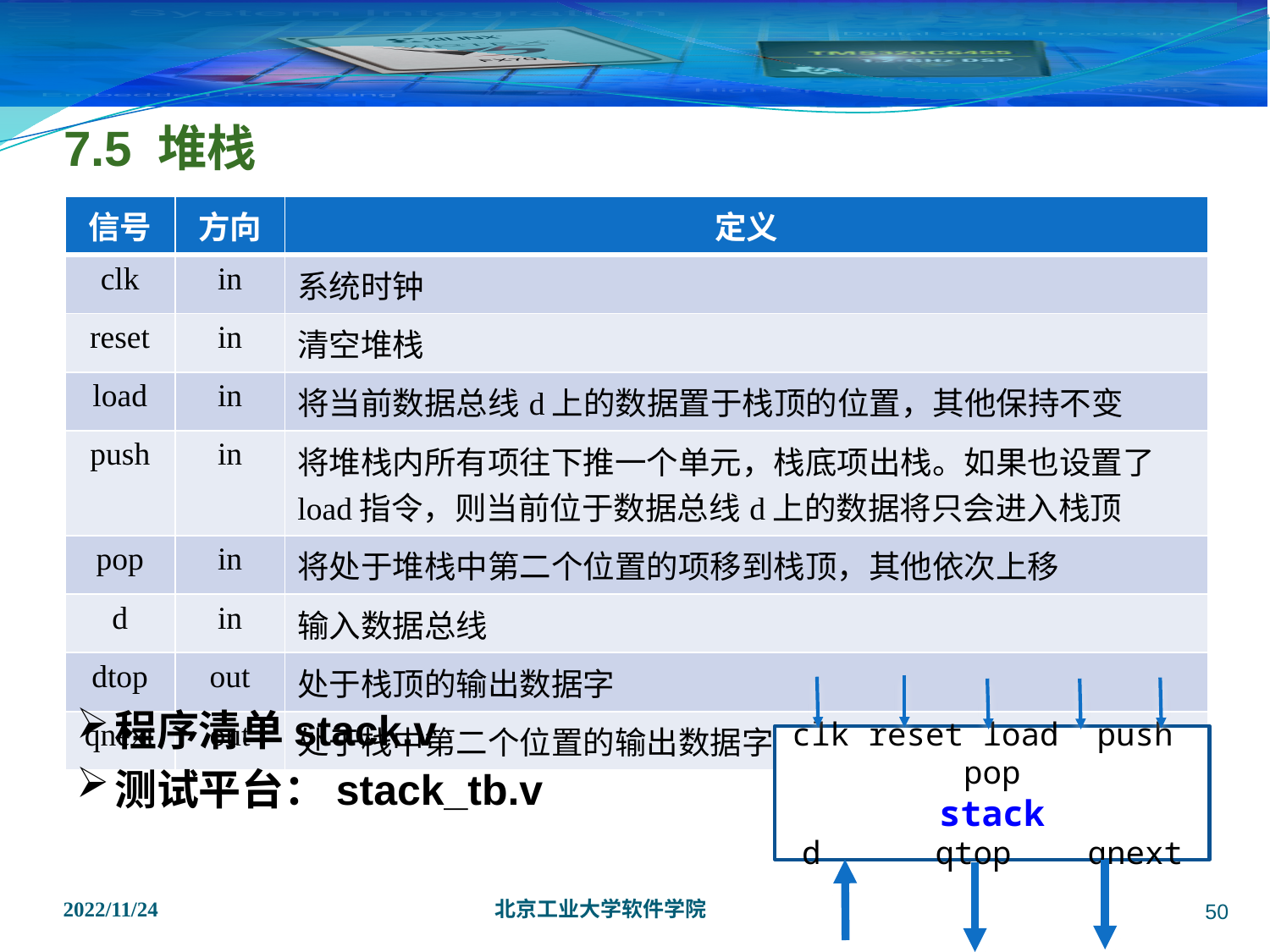

# 7.5 堆栈
| 信号 | 方向 | 定义 |
| --- | --- | --- |
| clk | in | 系统时钟 |
| reset | in | 清空堆栈 |
| load | in | 将当前数据总线d上的数据置于栈顶的位置，其他保持不变 |
| push | in | 将堆栈内所有项往下推一个单元，栈底项出栈。如果也设置了load指令，则当前位于数据总线d上的数据将只会进入栈顶 |
| pop | in | 将处于堆栈中第二个位置的项移到栈顶，其他依次上移 |
| d | in | 输入数据总线 |
| dtop | out | 处于栈顶的输出数据字 |
| qnext | out | 处于栈中第二个位置的输出数据字 |
程序清单stack.v
测试平台：stack_tb.v
clk reset load  push  pop
stack
d      qtop    qnext